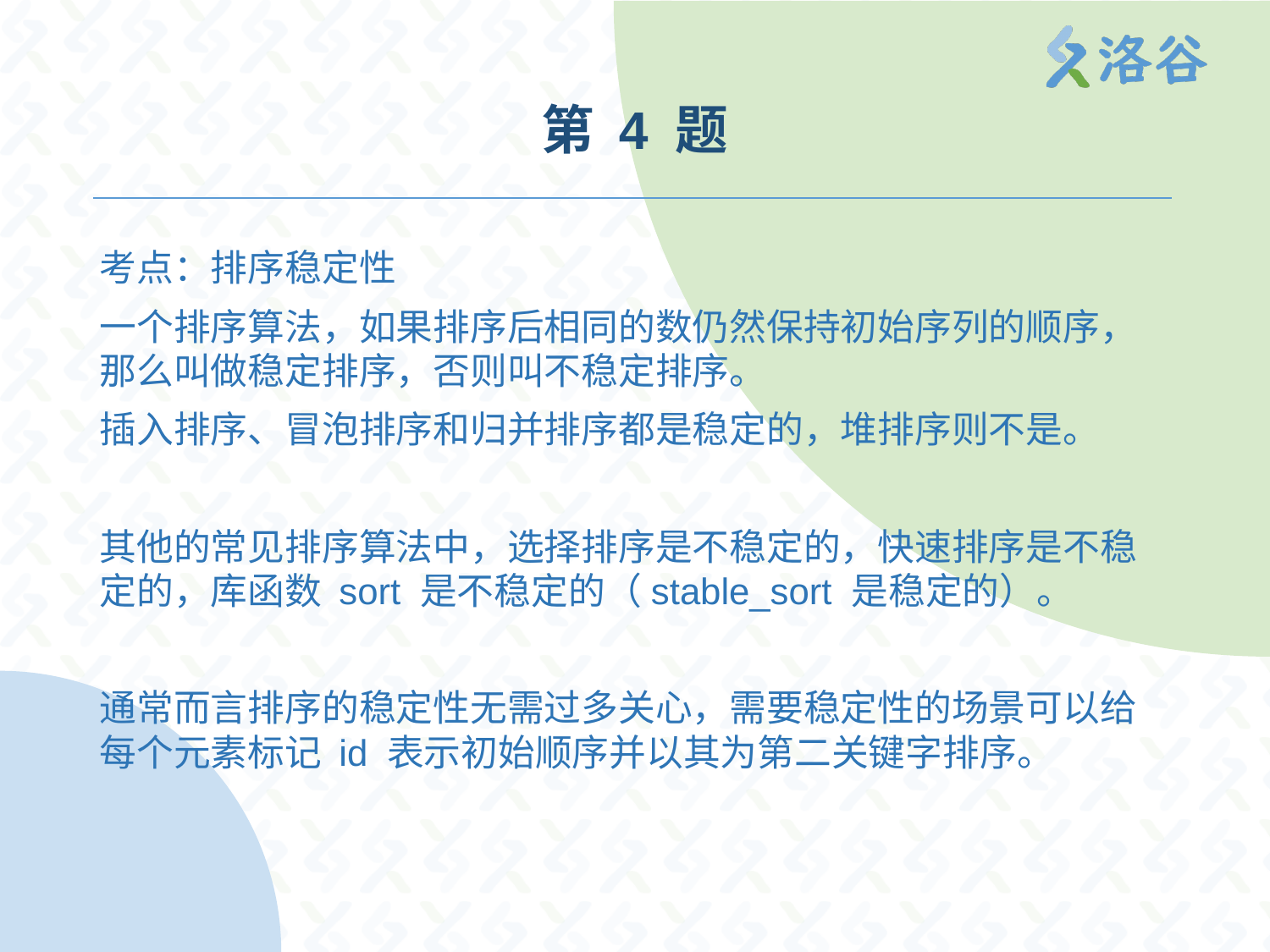

# 第 4 题
考点：排序稳定性
一个排序算法，如果排序后相同的数仍然保持初始序列的顺序，那么叫做稳定排序，否则叫不稳定排序。
插入排序、冒泡排序和归并排序都是稳定的，堆排序则不是。

其他的常见排序算法中，选择排序是不稳定的，快速排序是不稳定的，库函数 sort 是不稳定的（stable_sort 是稳定的）。

通常而言排序的稳定性无需过多关心，需要稳定性的场景可以给每个元素标记 id 表示初始顺序并以其为第二关键字排序。